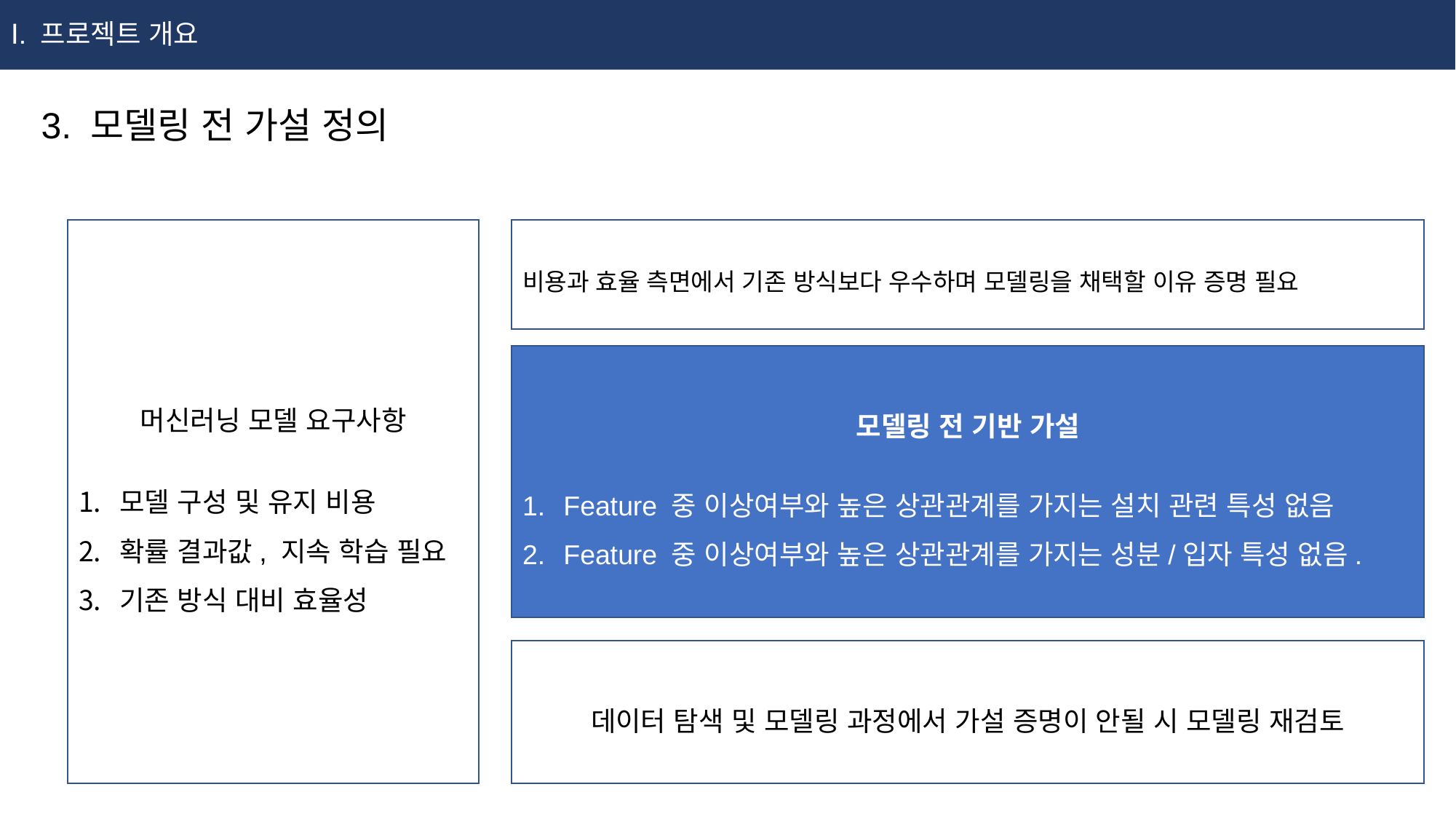

Ⅰ. 프로젝트 개요
   3. 모델링 전 가설 정의
머신러닝 모델 요구사항

모델 구성 및 유지 비용
확률 결과값, 지속 학습 필요
기존 방식 대비 효율성
비용과 효율 측면에서 기존 방식보다 우수하며 모델링을 채택할 이유 증명 필요
모델링 전 기반 가설

Feature 중 이상여부와 높은 상관관계를 가지는 설치 관련 특성 없음
Feature 중 이상여부와 높은 상관관계를 가지는 성분/입자 특성 없음.
데이터 탐색 및 모델링 과정에서 가설 증명이 안될 시 모델링 재검토